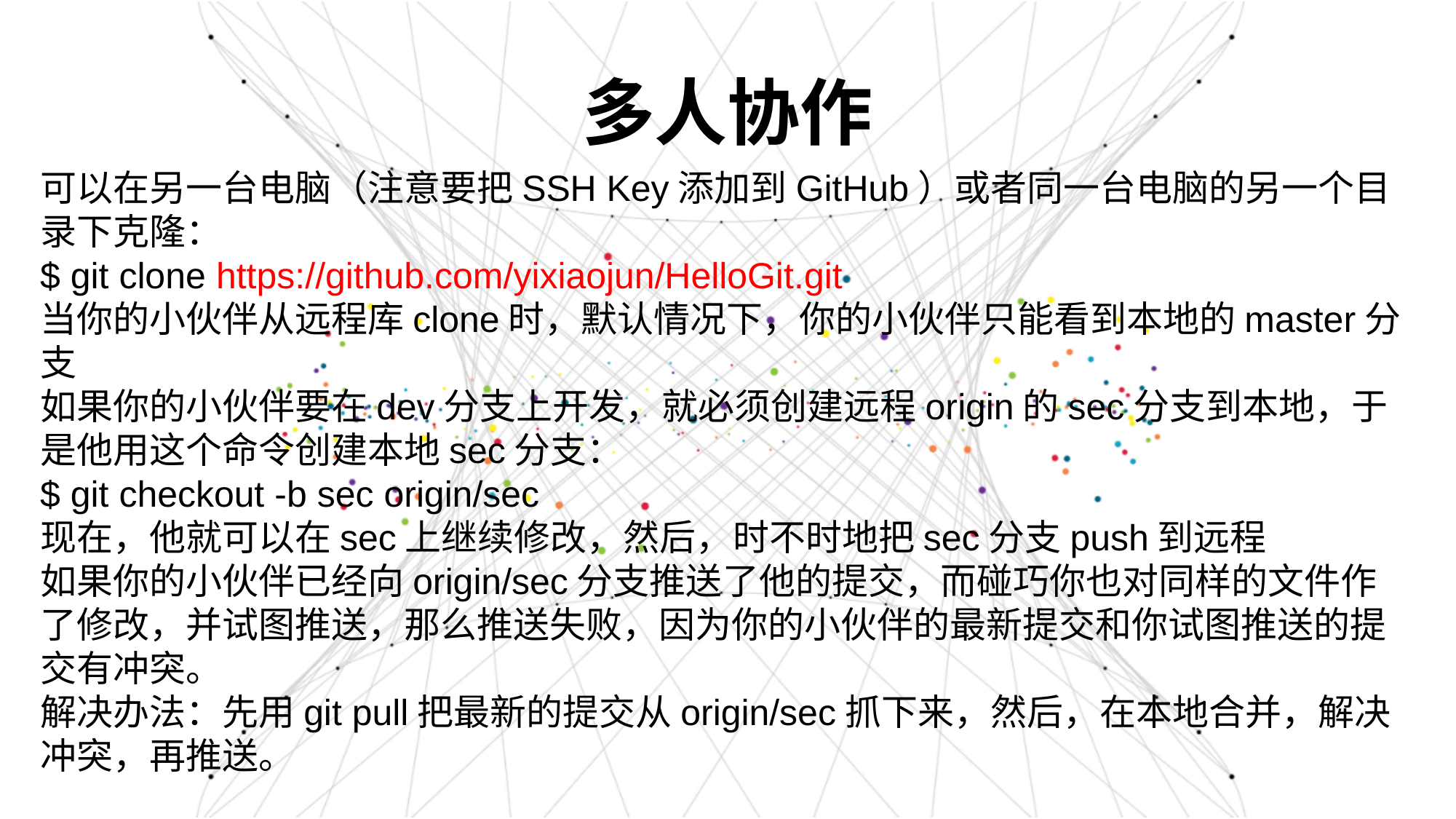

# 多人协作
可以在另一台电脑（注意要把SSH Key添加到GitHub）或者同一台电脑的另一个目录下克隆：
$ git clone https://github.com/yixiaojun/HelloGit.git
当你的小伙伴从远程库clone时，默认情况下，你的小伙伴只能看到本地的master分支
如果你的小伙伴要在dev分支上开发，就必须创建远程origin的sec分支到本地，于是他用这个命令创建本地sec分支：
$ git checkout -b sec origin/sec
现在，他就可以在sec上继续修改，然后，时不时地把sec分支push到远程
如果你的小伙伴已经向origin/sec分支推送了他的提交，而碰巧你也对同样的文件作了修改，并试图推送，那么推送失败，因为你的小伙伴的最新提交和你试图推送的提交有冲突。
解决办法：先用git pull把最新的提交从origin/sec抓下来，然后，在本地合并，解决冲突，再推送。